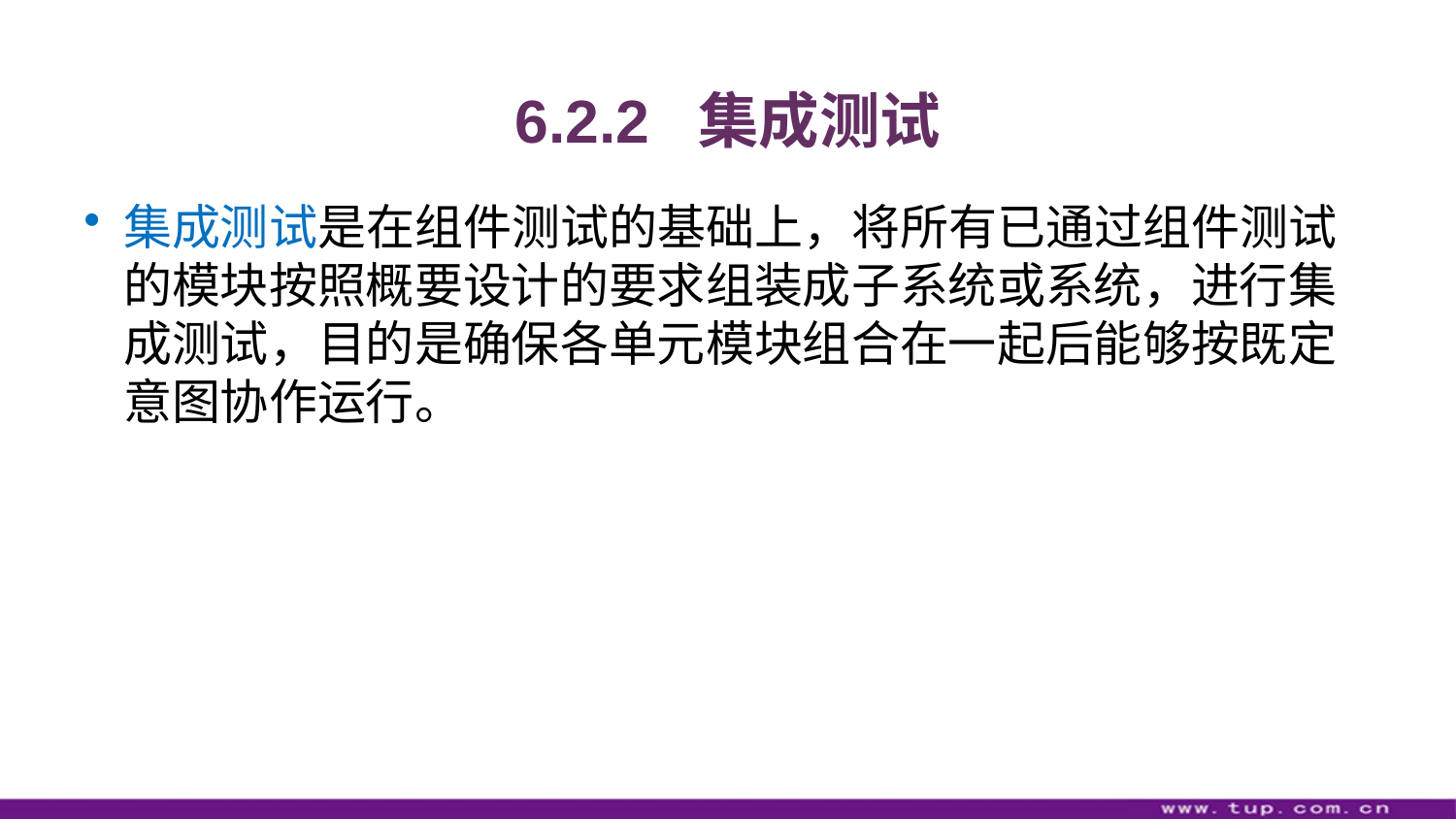

# 6.2.2  集成测试
集成测试是在组件测试的基础上，将所有已通过组件测试的模块按照概要设计的要求组装成子系统或系统，进行集成测试，目的是确保各单元模块组合在一起后能够按既定意图协作运行。